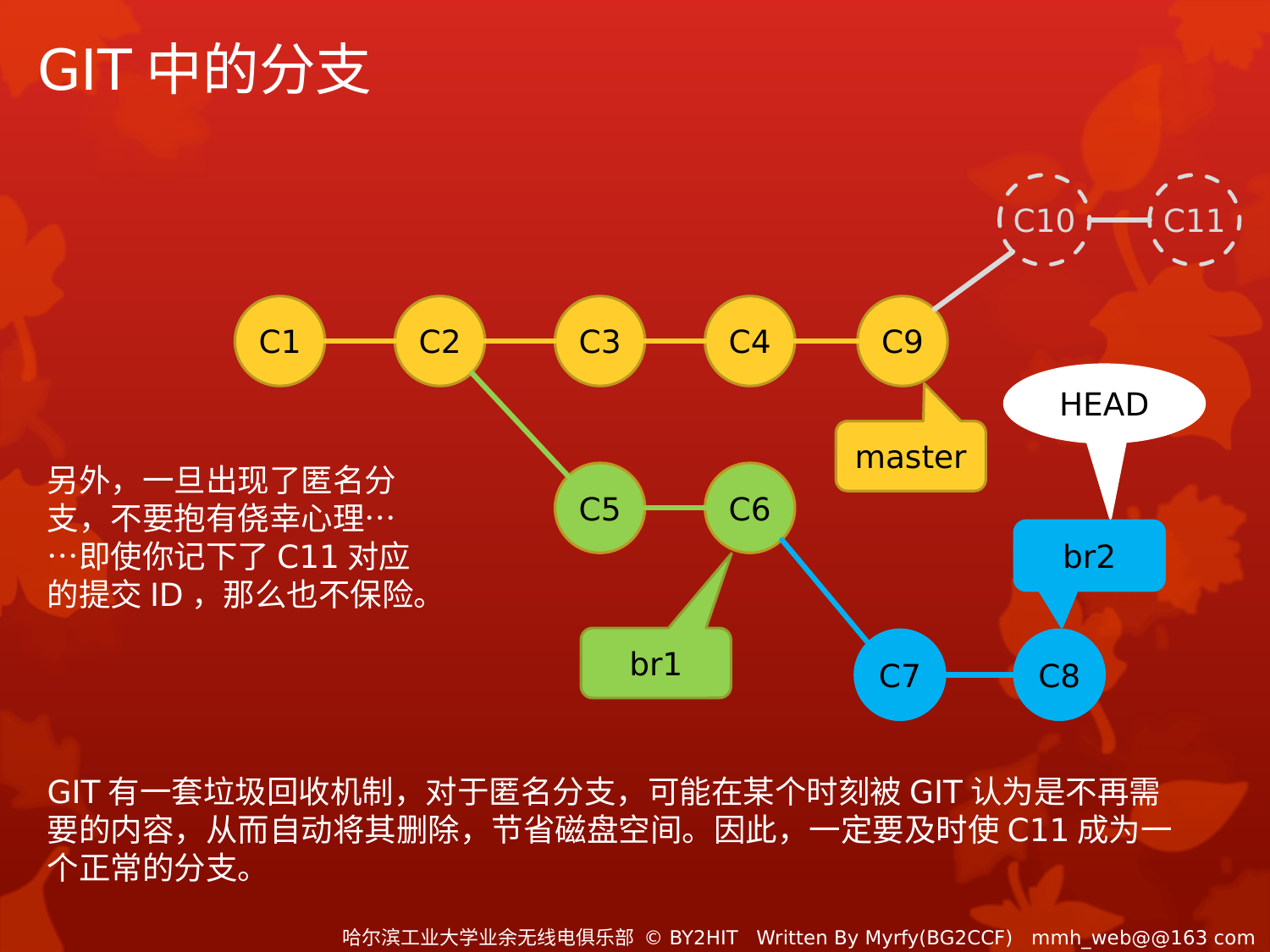

# GIT中的分支
C10
C11
C1
C2
C3
C4
C9
HEAD
master
另外，一旦出现了匿名分支，不要抱有侥幸心理……即使你记下了C11对应的提交ID，那么也不保险。
C5
C6
br2
br1
C7
C8
GIT有一套垃圾回收机制，对于匿名分支，可能在某个时刻被GIT认为是不再需要的内容，从而自动将其删除，节省磁盘空间。因此，一定要及时使C11成为一个正常的分支。